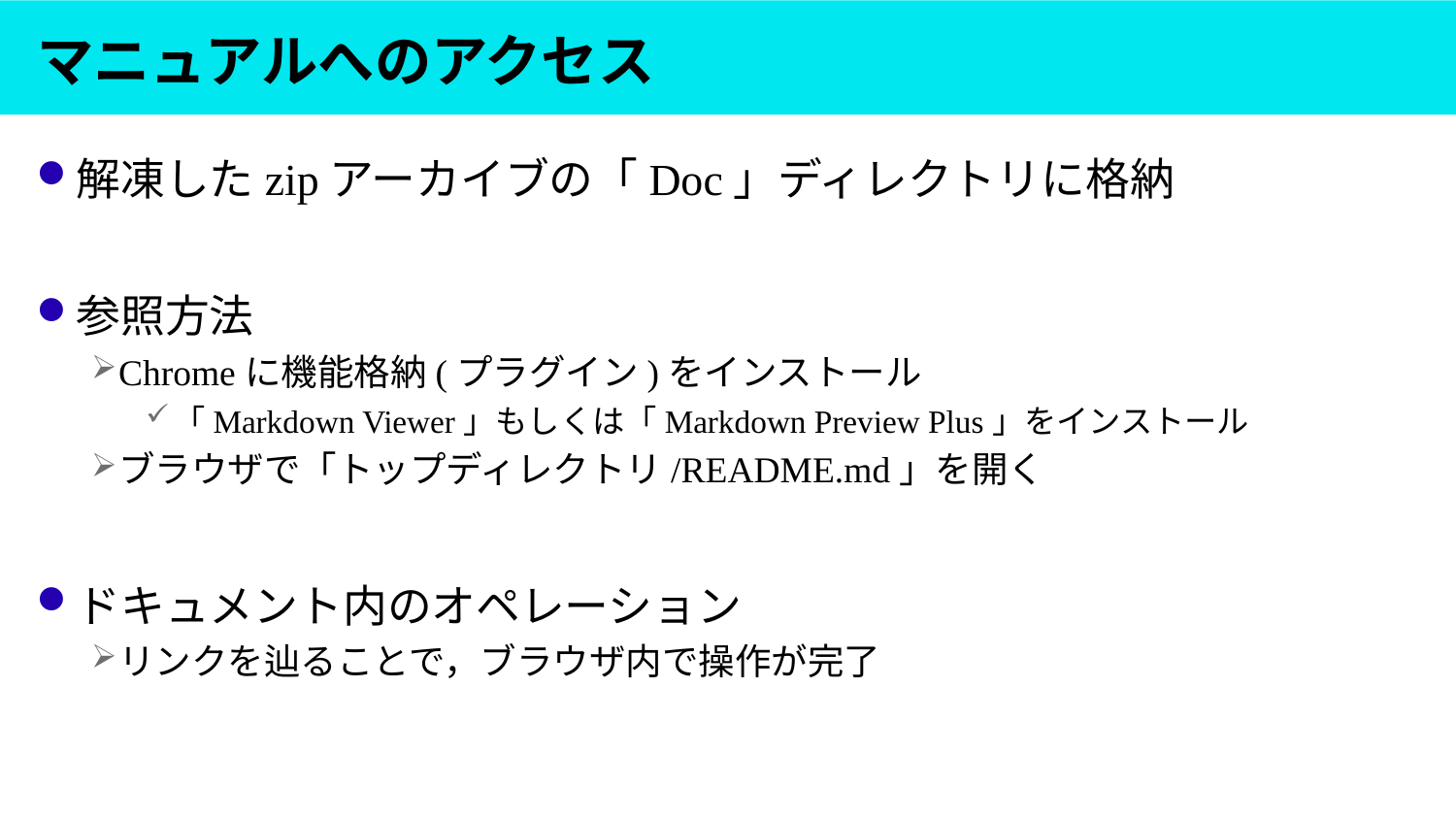

# マニュアルへのアクセス
解凍したzipアーカイブの「Doc」ディレクトリに格納

参照方法
Chromeに機能格納(プラグイン)をインストール
「Markdown Viewer」もしくは「Markdown Preview Plus」をインストール
ブラウザで「トップディレクトリ/README.md」を開く

ドキュメント内のオペレーション
リンクを辿ることで，ブラウザ内で操作が完了